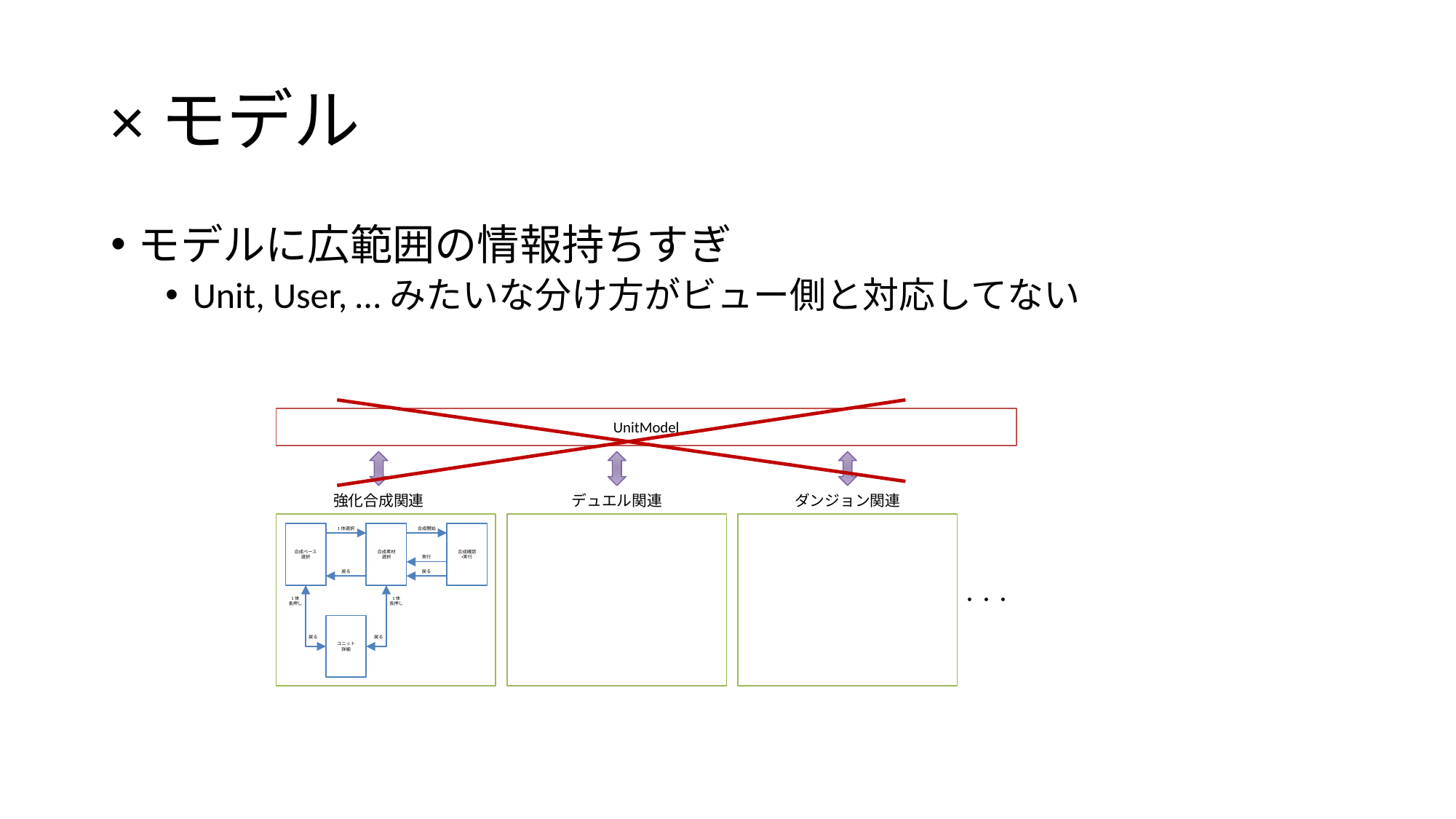

# ×モデル
モデルに広範囲の情報持ちすぎ
Unit, User, …みたいな分け方がビュー側と対応してない
UnitModel

強化合成関連
デュエル関連
ダンジョン関連

1体選択
合成開始
合成ベース
選択

合成素材
選択

合成確認
・実行
実行

戻る
戻る

1体
長押し
1体
長押し
ユニット
詳細
戻る
戻る

・・・